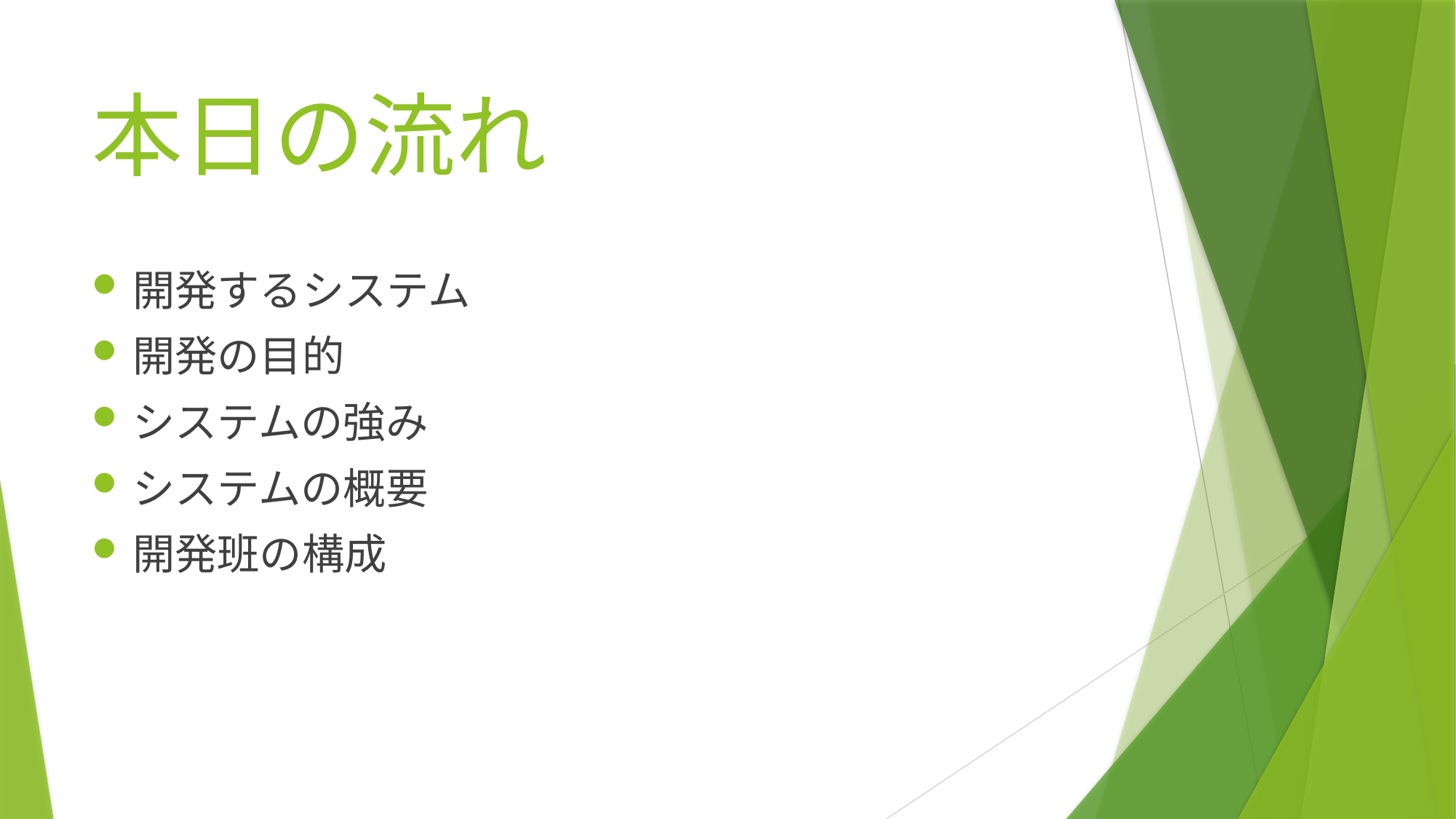

# 本日の流れ
開発するシステム
開発の目的
システムの強み
システムの概要
開発班の構成